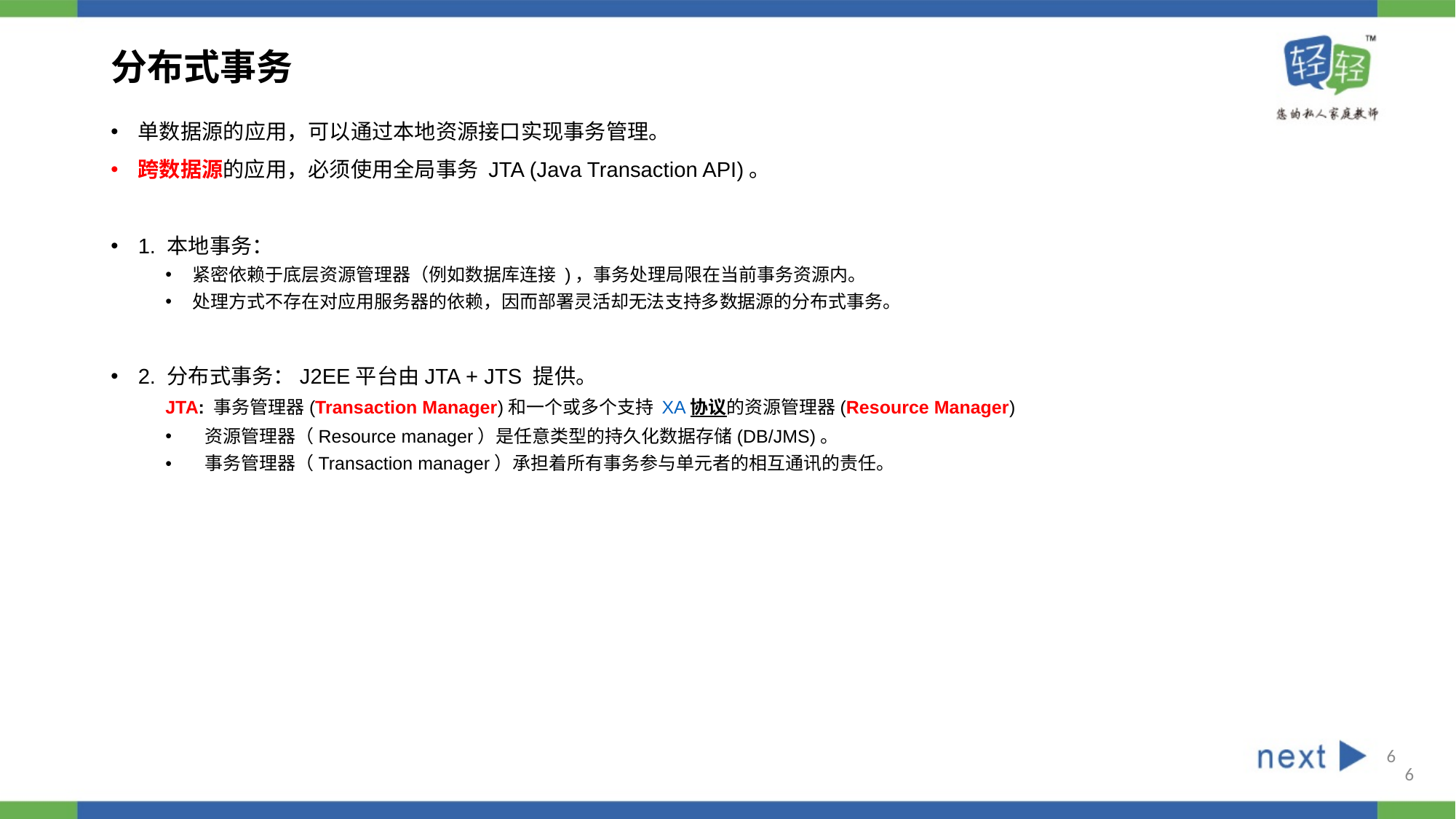

# 分布式事务
单数据源的应用，可以通过本地资源接口实现事务管理。
跨数据源的应用，必须使用全局事务 JTA (Java Transaction API)。

1. 本地事务：
紧密依赖于底层资源管理器（例如数据库连接 )，事务处理局限在当前事务资源内。
处理方式不存在对应用服务器的依赖，因而部署灵活却无法支持多数据源的分布式事务。

2. 分布式事务：J2EE平台由JTA + JTS 提供。
JTA: 事务管理器(Transaction Manager)和一个或多个支持 XA 协议的资源管理器(Resource Manager)
  资源管理器（Resource manager）是任意类型的持久化数据存储(DB/JMS)。
  事务管理器（Transaction manager）承担着所有事务参与单元者的相互通讯的责任。